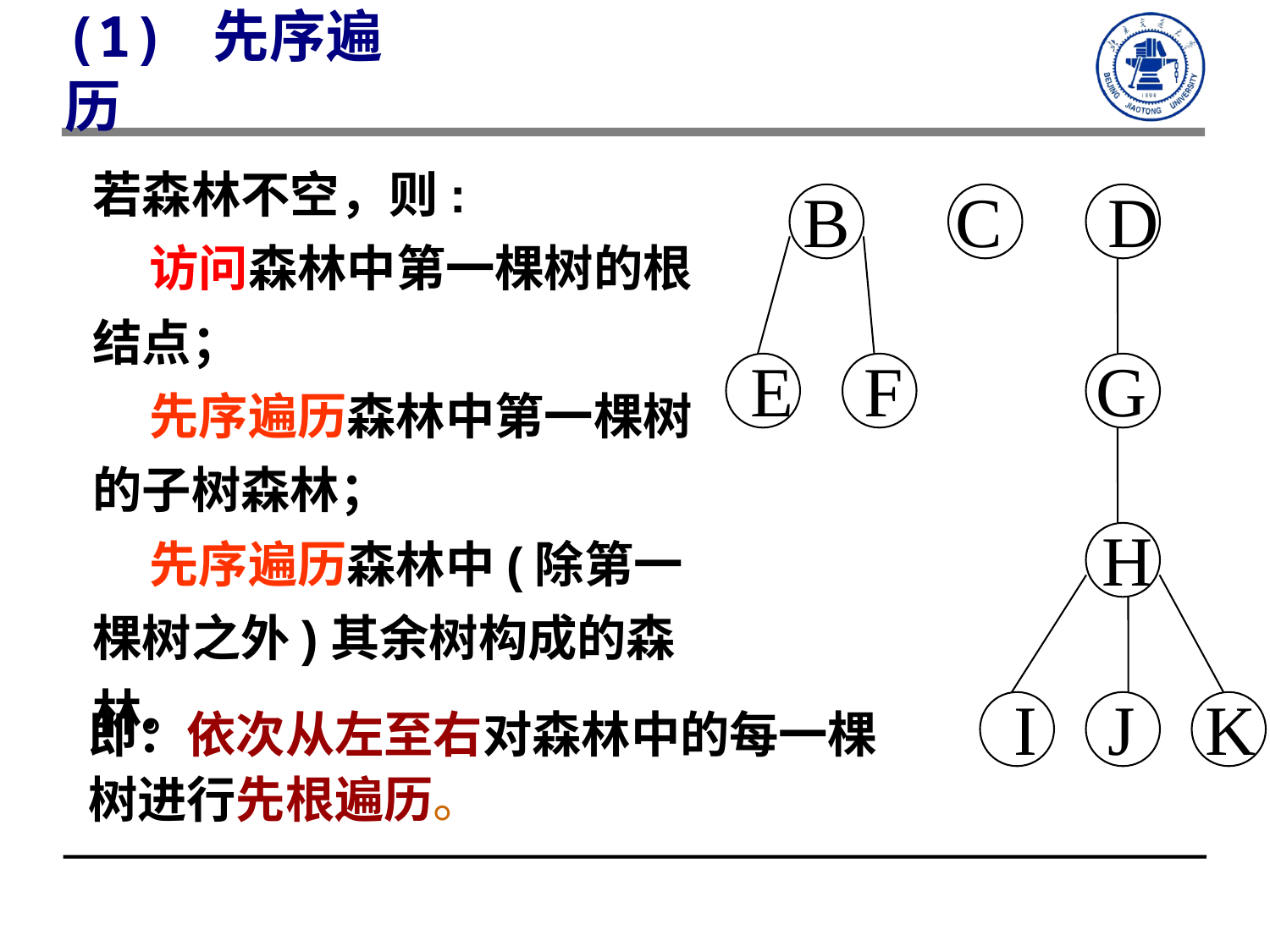

(1) 先序遍历
若森林不空，则:
    访问森林中第一棵树的根结点；
    先序遍历森林中第一棵树的子树森林；
    先序遍历森林中(除第一棵树之外)其余树构成的森林。
   B      C      D

E    F           G

                    H

               I    J    K

即：依次从左至右对森林中的每一棵树进行先根遍历。